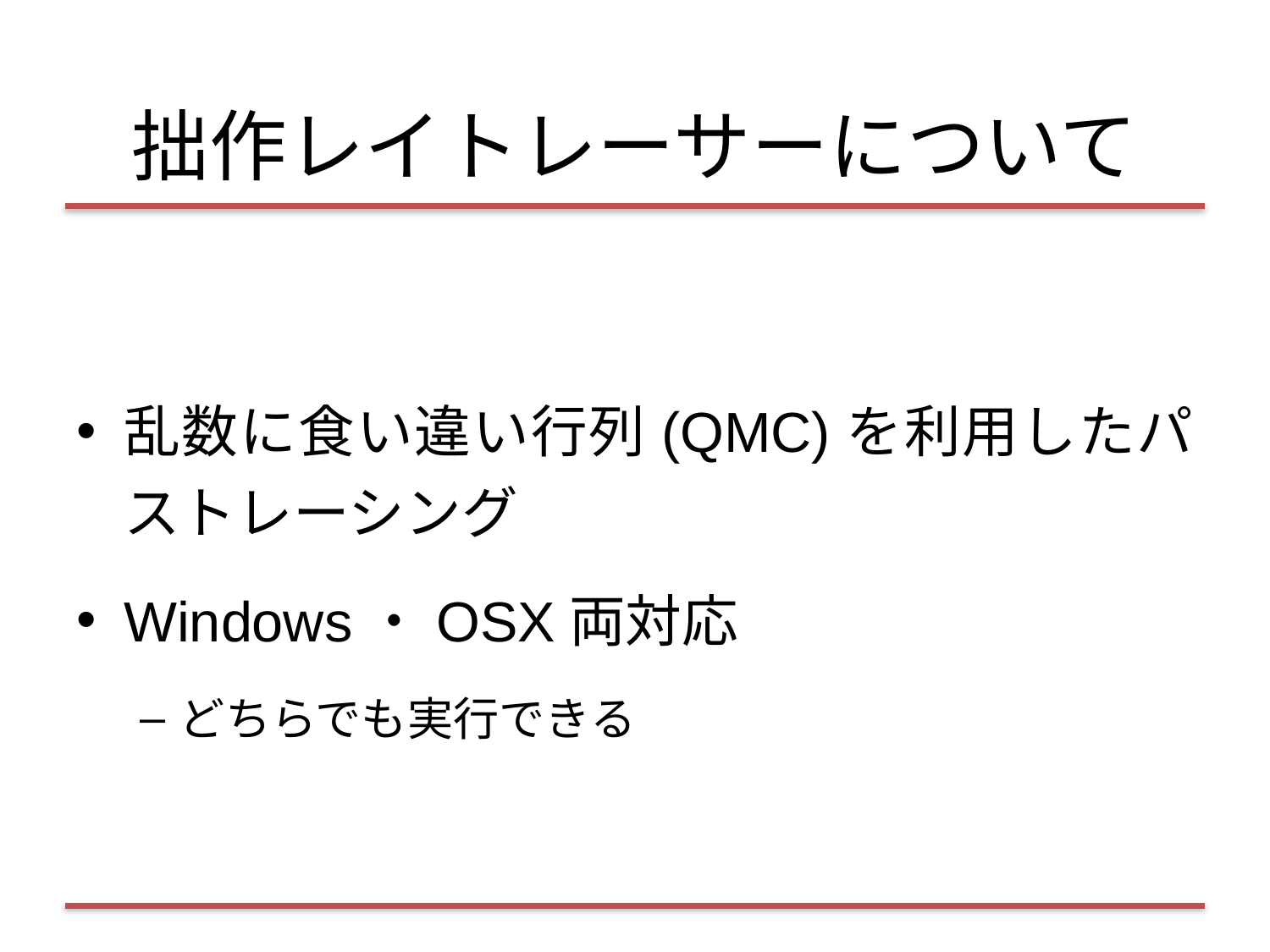

# 拙作レイトレーサーについて
乱数に食い違い行列(QMC)を利用したパストレーシング
Windows・OSX両対応
どちらでも実行できる